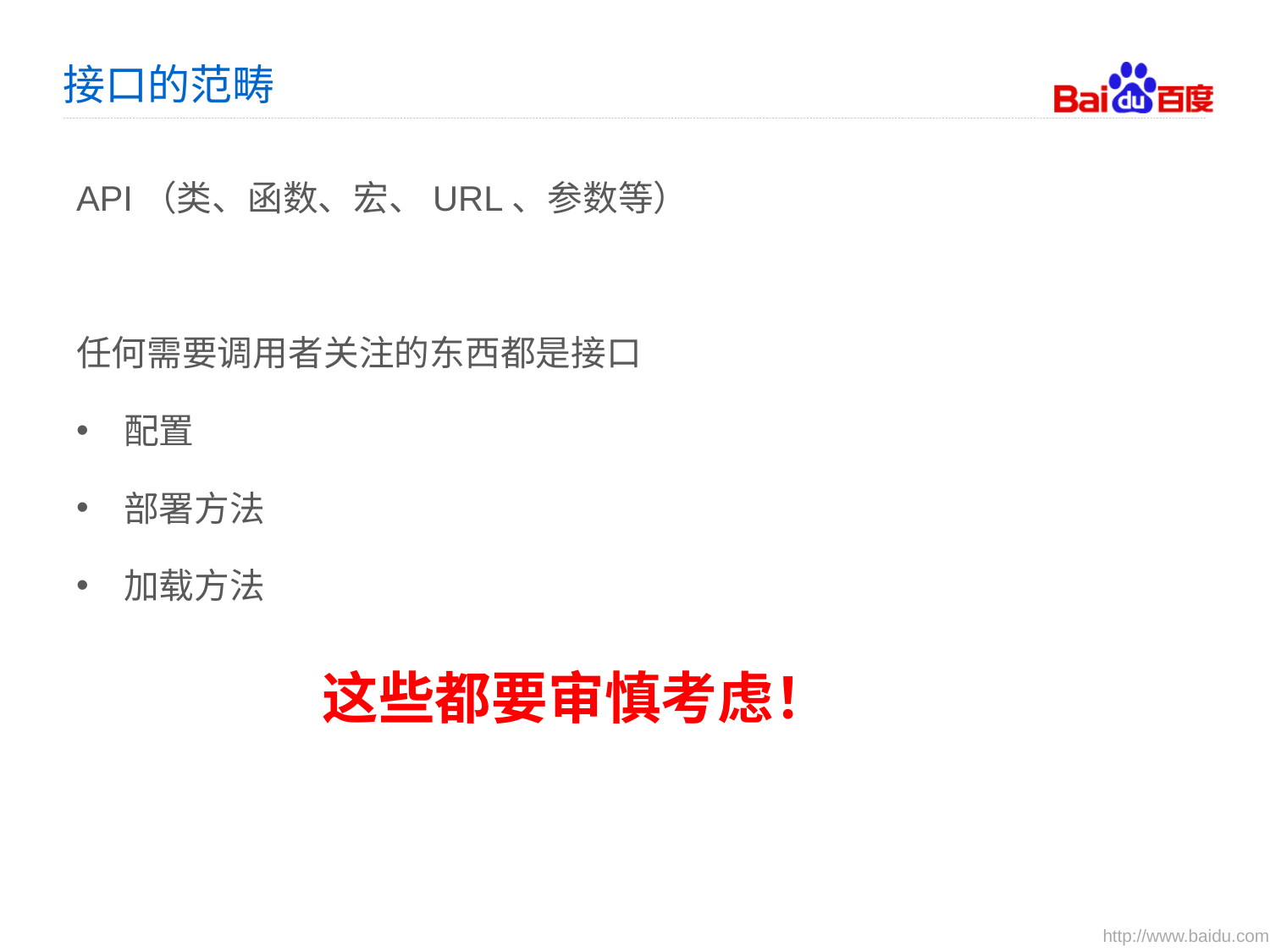

# 接口的范畴
API（类、函数、宏、URL、参数等）

任何需要调用者关注的东西都是接口
配置
部署方法
加载方法
                  这些都要审慎考虑！